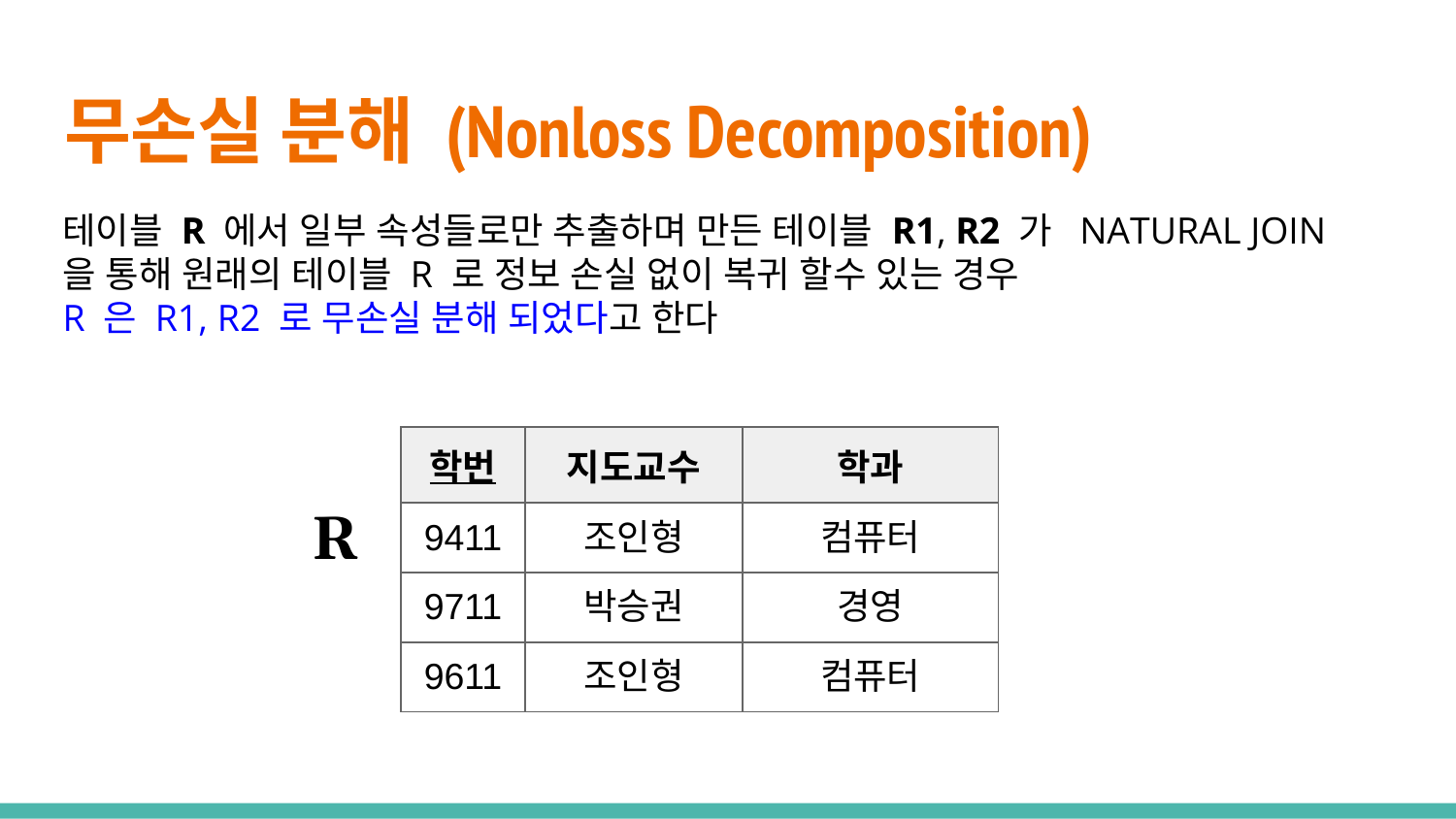

# 무손실 분해 (Nonloss Decomposition)
테이블 R 에서 일부 속성들로만 추출하며 만든 테이블 R1, R2 가  NATURAL JOIN 을 통해 원래의 테이블 R 로 정보 손실 없이 복귀 할수 있는 경우
R 은 R1, R2 로 무손실 분해 되었다고 한다
| 학번 | 지도교수 | 학과 |
| --- | --- | --- |
| 9411 | 조인형 | 컴퓨터 |
| 9711 | 박승권 | 경영 |
| 9611 | 조인형 | 컴퓨터 |
R